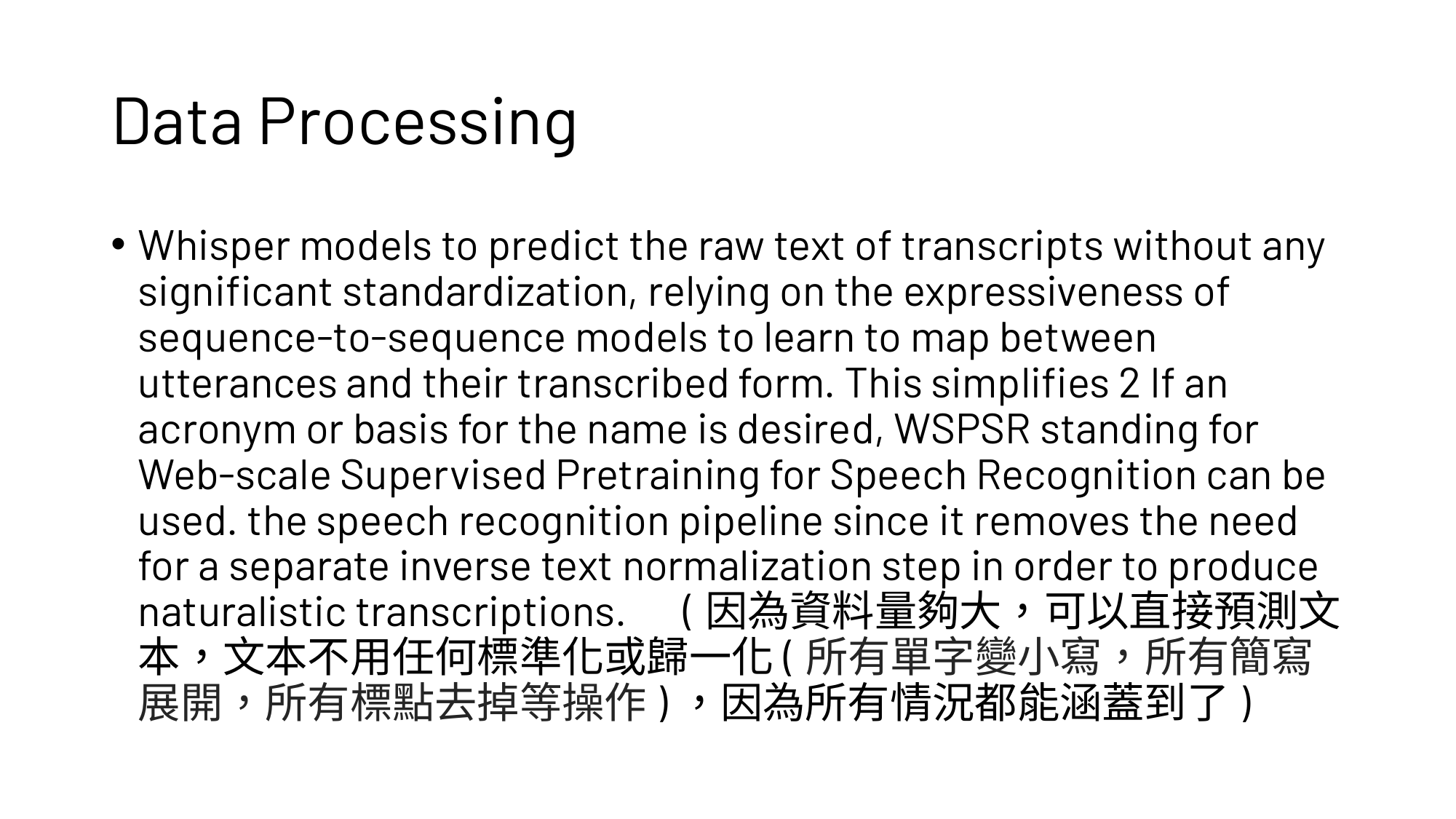

# Data Processing
Whisper models to predict the raw text of transcripts without any significant standardization, relying on the expressiveness of sequence-to-sequence models to learn to map between utterances and their transcribed form. This simplifies 2 If an acronym or basis for the name is desired, WSPSR standing for Web-scale Supervised Pretraining for Speech Recognition can be used. the speech recognition pipeline since it removes the need for a separate inverse text normalization step in order to produce naturalistic transcriptions.	(因為資料量夠大，可以直接預測文本，文本不用任何標準化或歸一化(所有單字變小寫，所有簡寫展開，所有標點去掉等操作)，因為所有情況都能涵蓋到了)